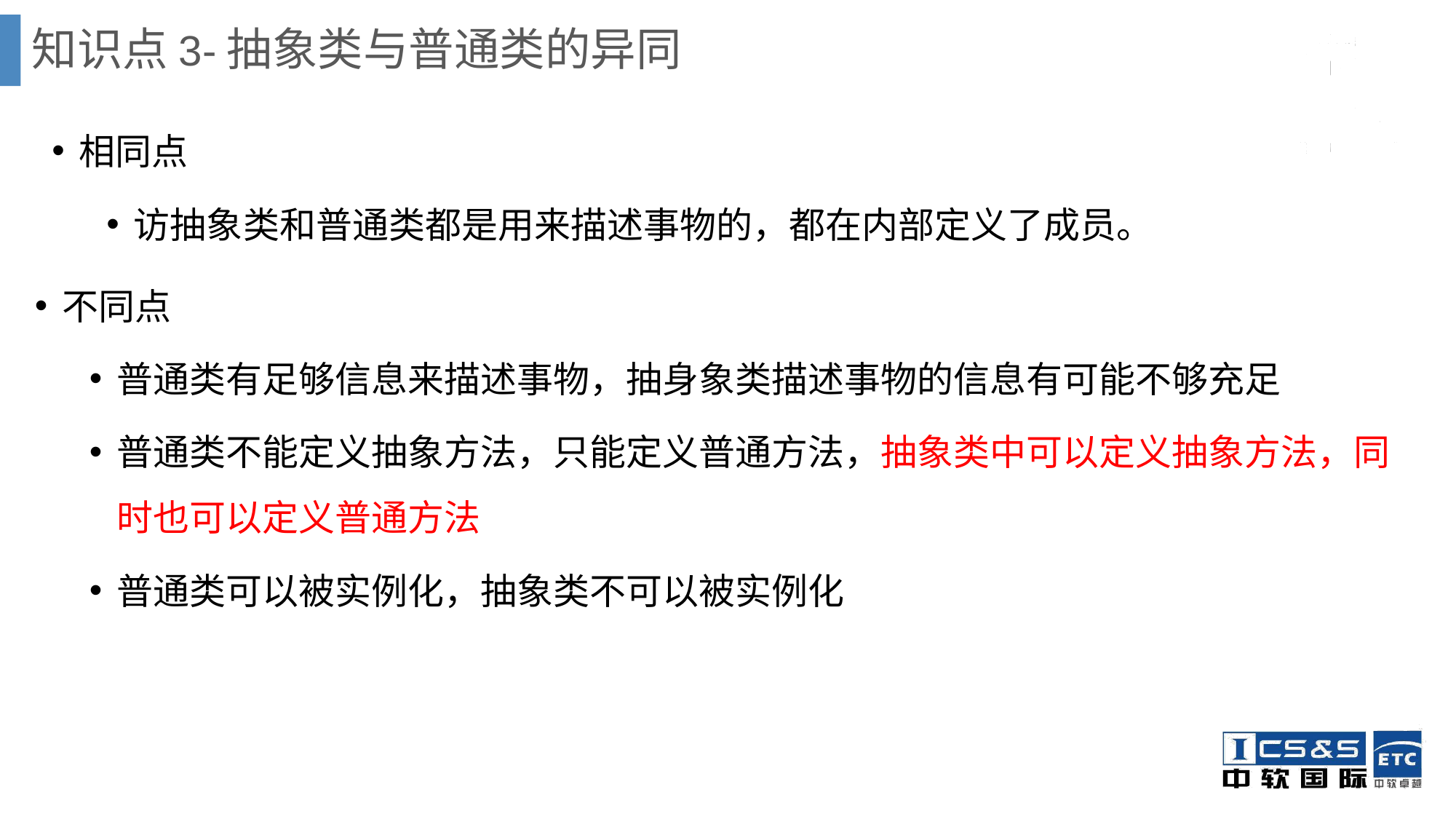

# 知识点3-抽象类与普通类的异同
相同点
访抽象类和普通类都是用来描述事物的，都在内部定义了成员。
不同点
普通类有足够信息来描述事物，抽身象类描述事物的信息有可能不够充足
普通类不能定义抽象方法，只能定义普通方法，抽象类中可以定义抽象方法，同时也可以定义普通方法
普通类可以被实例化，抽象类不可以被实例化